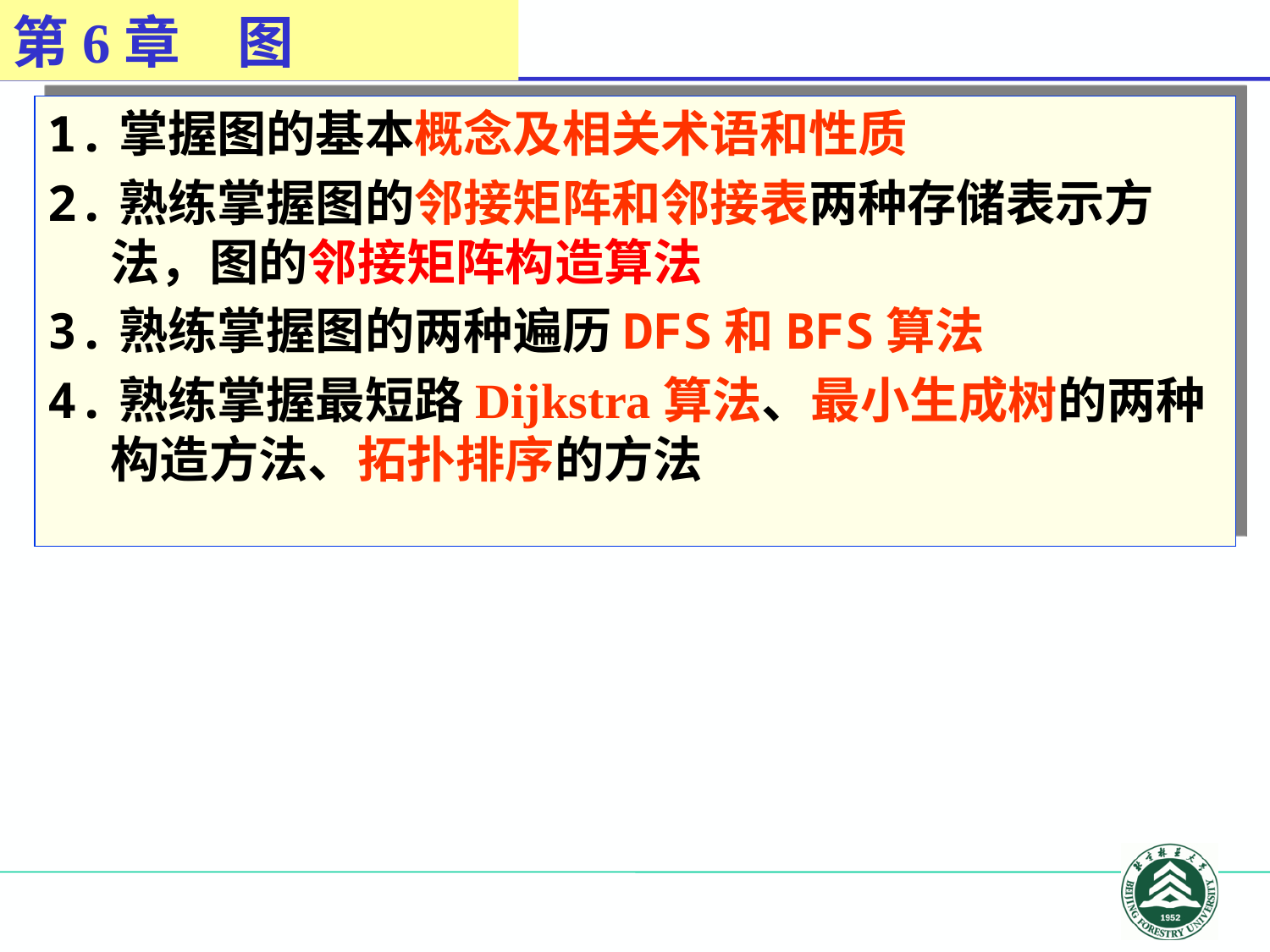

第6章　图
1.掌握图的基本概念及相关术语和性质
2.熟练掌握图的邻接矩阵和邻接表两种存储表示方法，图的邻接矩阵构造算法
3.熟练掌握图的两种遍历DFS和BFS算法
4.熟练掌握最短路Dijkstra算法、最小生成树的两种构造方法、拓扑排序的方法
2018年12月8日